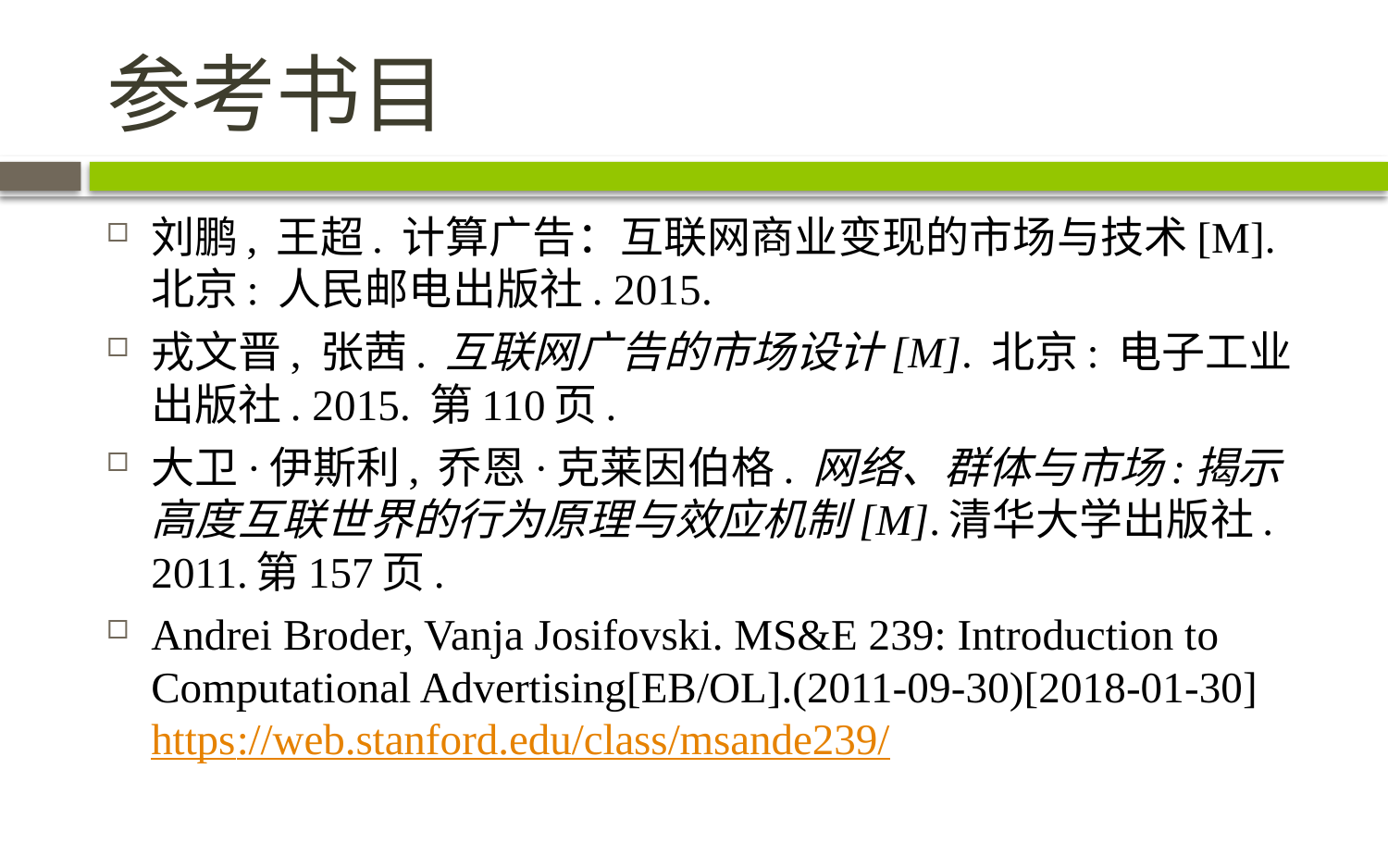

# 参考书目
刘鹏, 王超. 计算广告：互联网商业变现的市场与技术[M]. 北京: 人民邮电出版社. 2015.
戎文晋, 张茜. 互联网广告的市场设计[M]. 北京: 电子工业出版社. 2015. 第110页.
大卫·伊斯利, 乔恩·克莱因伯格. 网络、群体与市场:揭示高度互联世界的行为原理与效应机制[M].清华大学出版社. 2011.第157页.
Andrei Broder, Vanja Josifovski. MS&E 239: Introduction to Computational Advertising[EB/OL].(2011-09-30)[2018-01-30] https://web.stanford.edu/class/msande239/